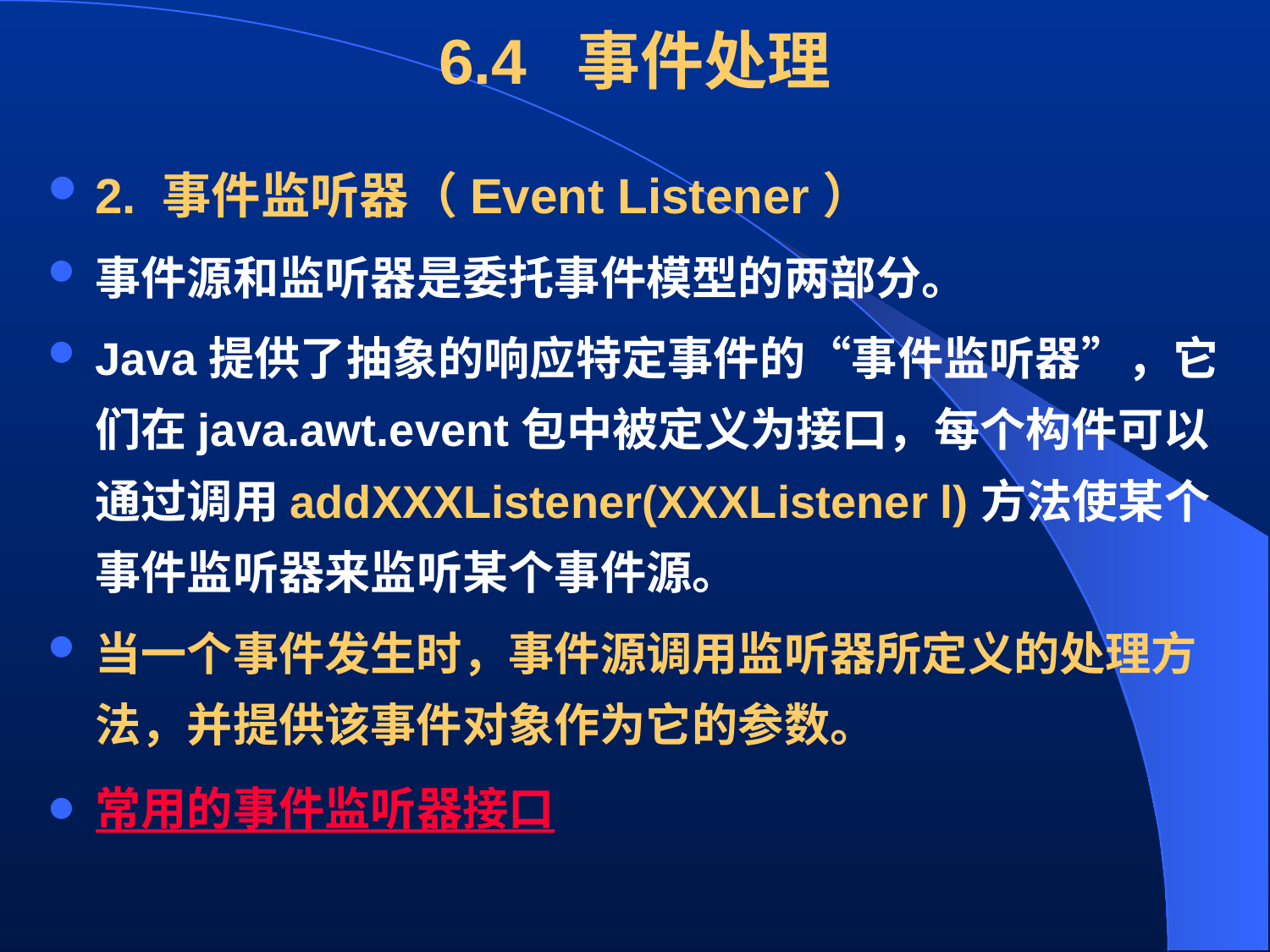

# 6.4  事件处理
2. 事件监听器（Event Listener）
事件源和监听器是委托事件模型的两部分。
Java提供了抽象的响应特定事件的“事件监听器”，它们在java.awt.event包中被定义为接口，每个构件可以通过调用addXXXListener(XXXListener l)方法使某个事件监听器来监听某个事件源。
当一个事件发生时，事件源调用监听器所定义的处理方法，并提供该事件对象作为它的参数。
常用的事件监听器接口